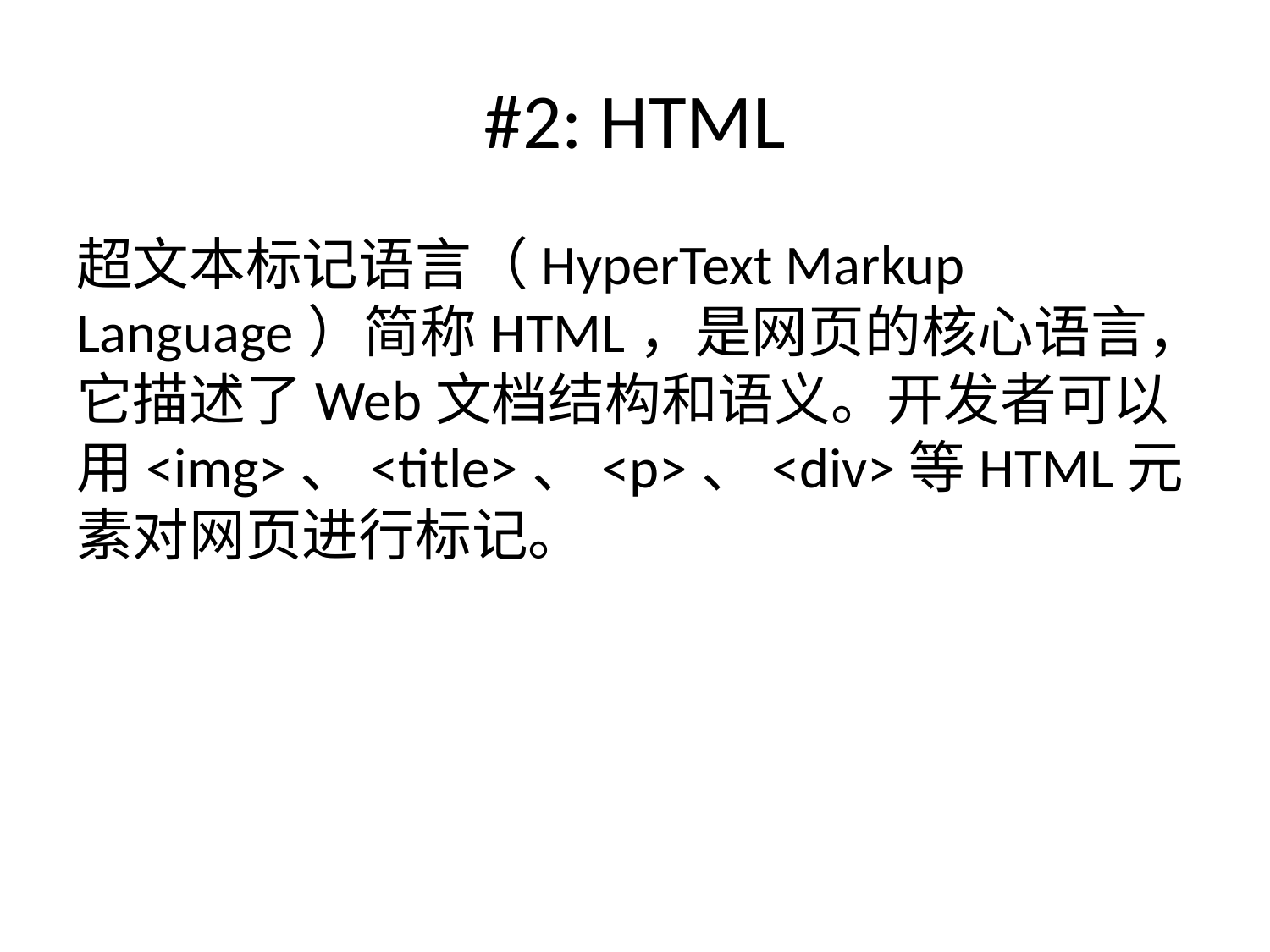

# #2: HTML
超文本标记语言（HyperText Markup Language）简称HTML，是网页的核心语言，它描述了Web文档结构和语义。开发者可以用<img>、<title>、<p>、<div>等HTML元素对网页进行标记。